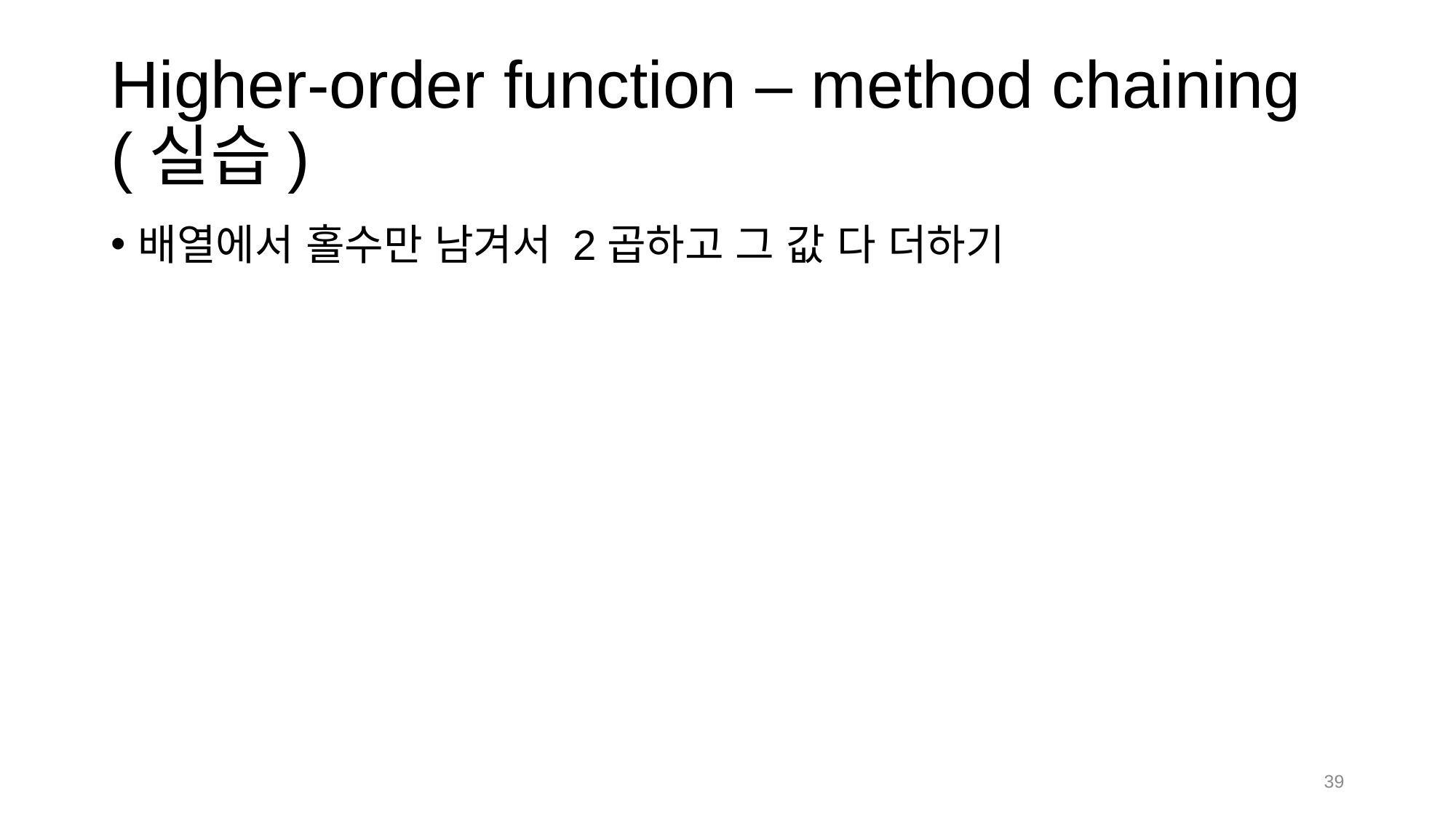

# Higher-order function – method chaining (실습)
배열에서 홀수만 남겨서 2곱하고 그 값 다 더하기
39